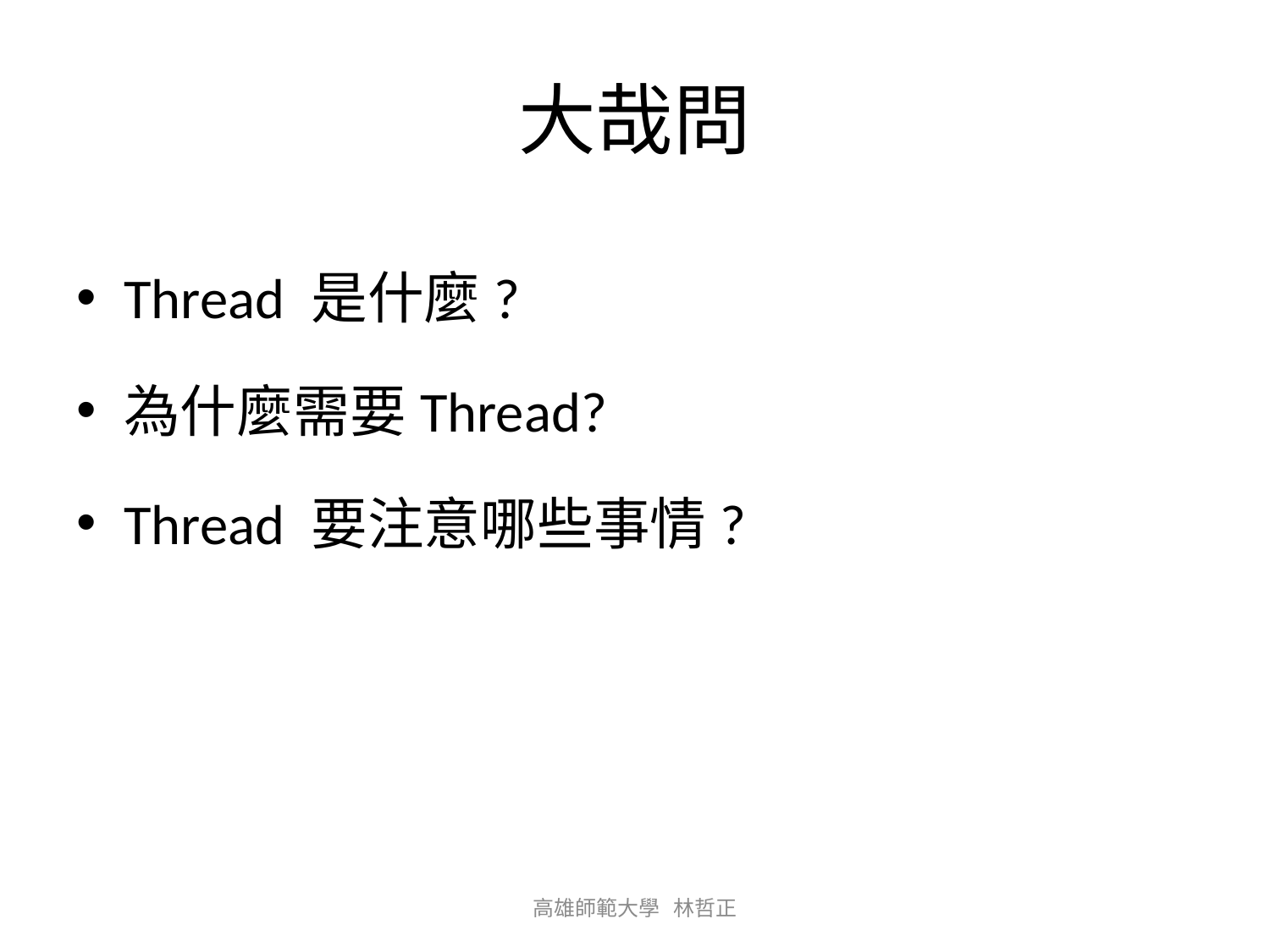

# 大哉問
Thread 是什麼?
為什麼需要Thread?
Thread 要注意哪些事情?

高雄師範大學  林哲正